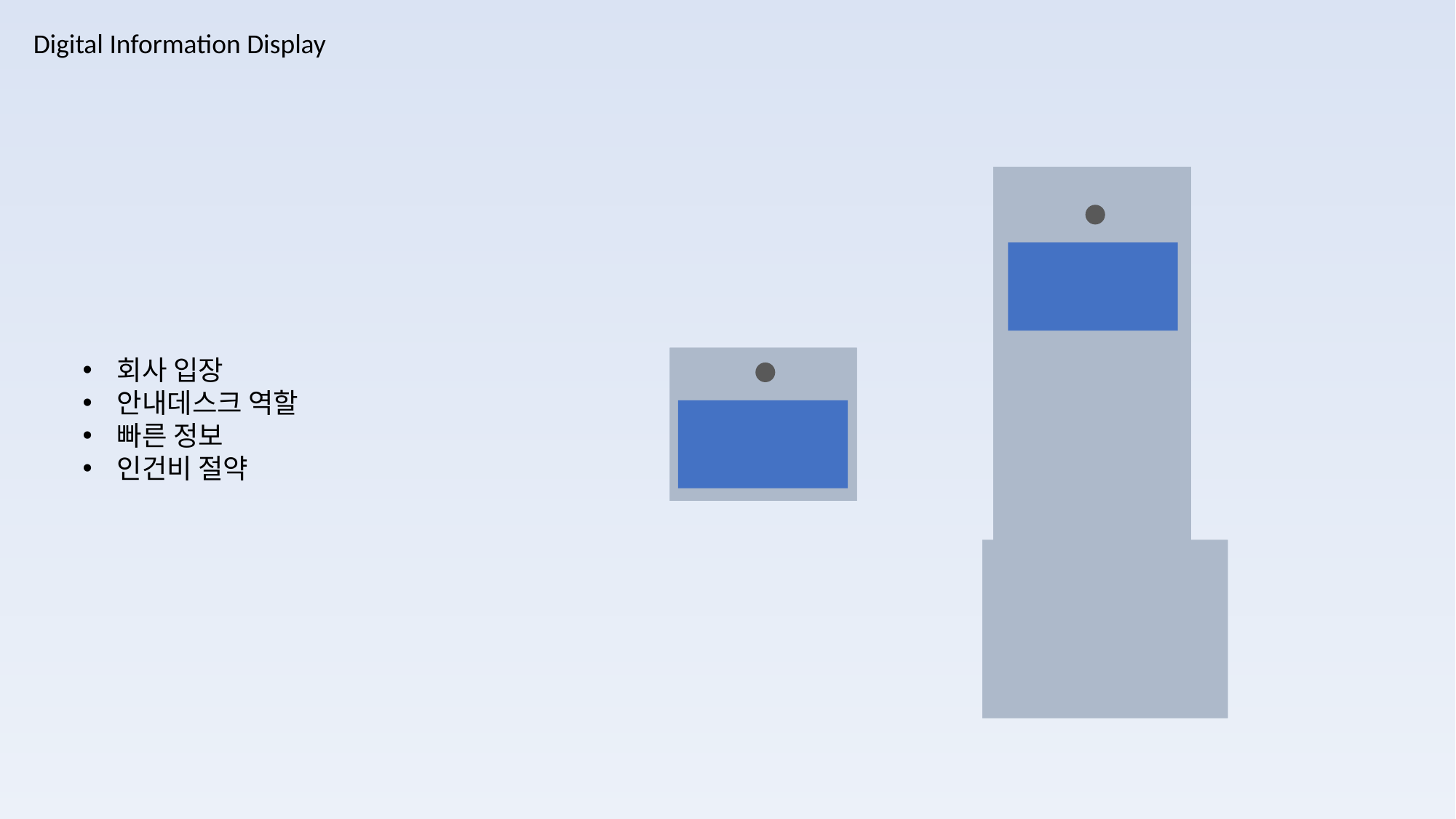

Digital Information Display

회사 입장
안내데스크 역할
빠른 정보
인건비 절약